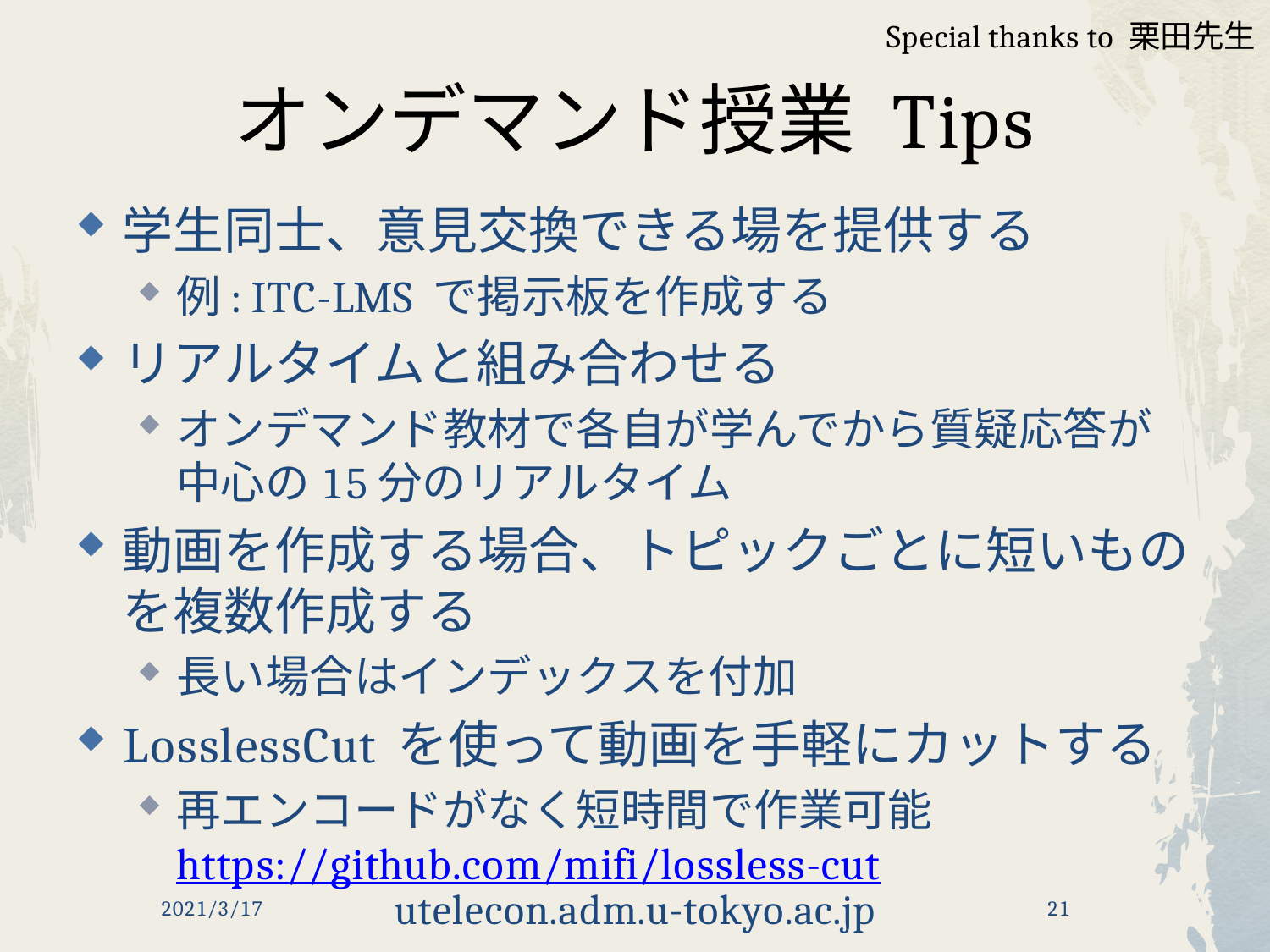

Special thanks to 栗田先生
# オンデマンド授業 Tips
学生同士、意見交換できる場を提供する
例: ITC-LMS で掲示板を作成する
リアルタイムと組み合わせる
オンデマンド教材で各自が学んでから質疑応答が中心の15分のリアルタイム
動画を作成する場合、トピックごとに短いものを複数作成する
長い場合はインデックスを付加
LosslessCut を使って動画を手軽にカットする
再エンコードがなく短時間で作業可能
https://github.com/mifi/lossless-cut
2021/3/17
utelecon.adm.u-tokyo.ac.jp
21